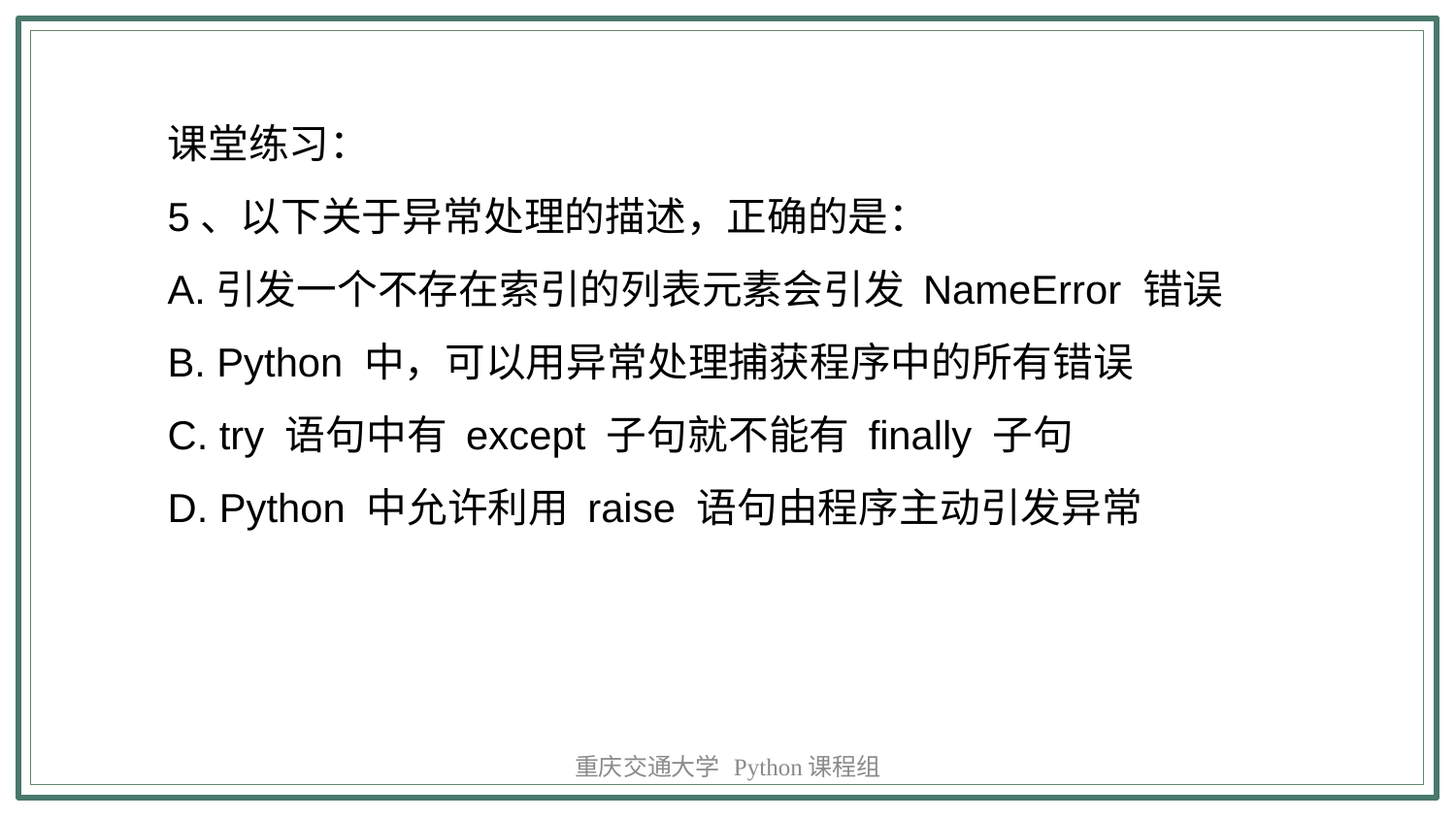

课堂练习：
5、以下关于异常处理的描述，正确的是：‬‬‬‬‬‬‬‬‬‬‬‬‬‬‬‬‬‬‬‬‬‬‬‬‬‬‬‬‬‬‬‬‬‬‬‬‬‬‬‬‬‬‬‬‬‬‬‬
A.引发一个不存在索引的列表元素会引发 NameError 错误
B. Python 中，可以用异常处理捕获程序中的所有错误
C. try 语句中有 except 子句就不能有 finally 子句
D. Python 中允许利用 raise 语句由程序主动引发异常

重庆交通大学 Python课程组